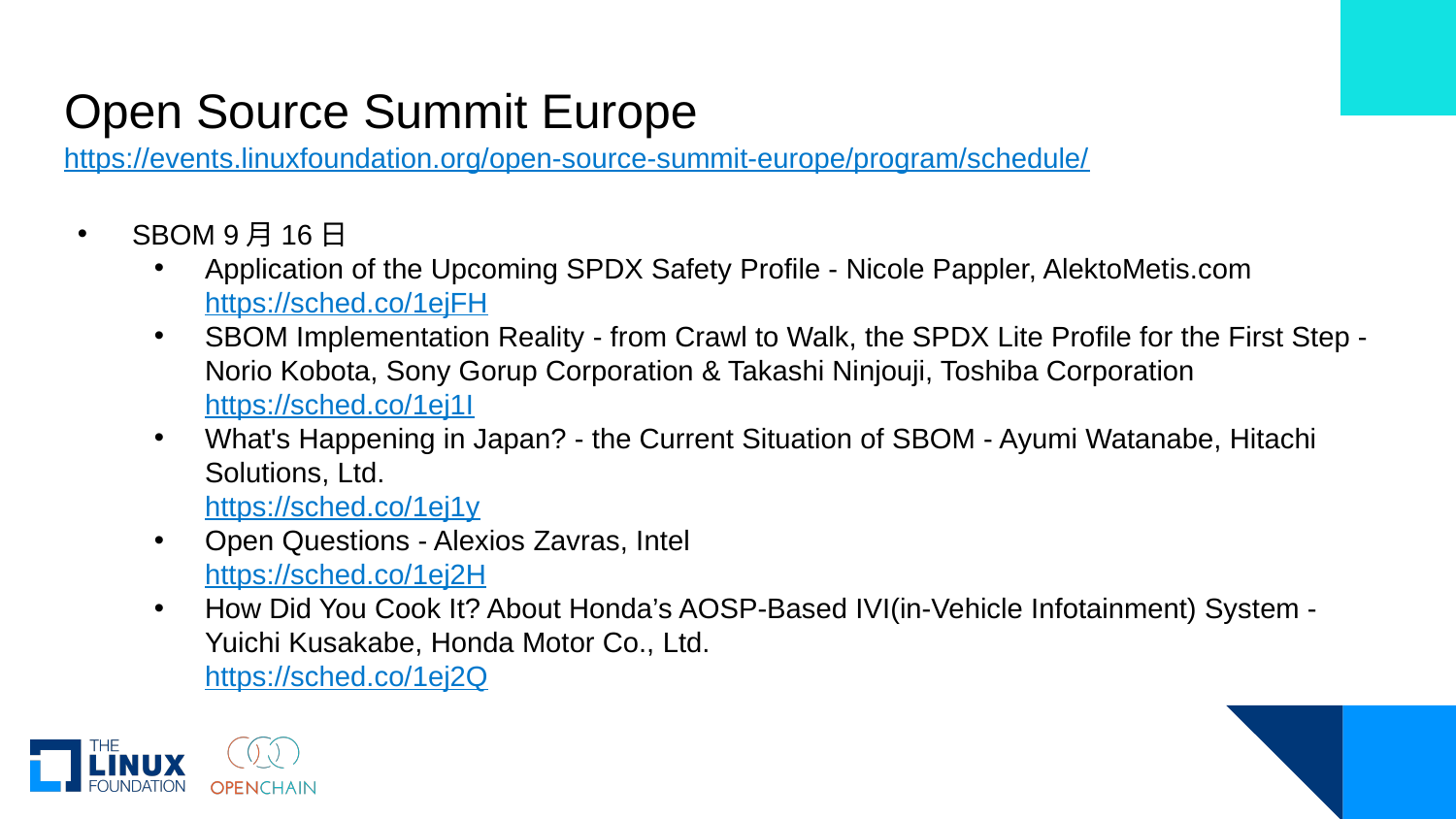

# Open Source Summit Europe
https://events.linuxfoundation.org/open-source-summit-europe/program/schedule/
SBOM 9月16日
Application of the Upcoming SPDX Safety Profile - Nicole Pappler, AlektoMetis.com
https://sched.co/1ejFH
SBOM Implementation Reality - from Crawl to Walk, the SPDX Lite Profile for the First Step - Norio Kobota, Sony Gorup Corporation & Takashi Ninjouji, Toshiba Corporation
https://sched.co/1ej1I
What's Happening in Japan? - the Current Situation of SBOM - Ayumi Watanabe, Hitachi Solutions, Ltd.
https://sched.co/1ej1y
Open Questions - Alexios Zavras, Intel
https://sched.co/1ej2H
How Did You Cook It? About Honda’s AOSP-Based IVI(in-Vehicle Infotainment) System - Yuichi Kusakabe, Honda Motor Co., Ltd.
https://sched.co/1ej2Q